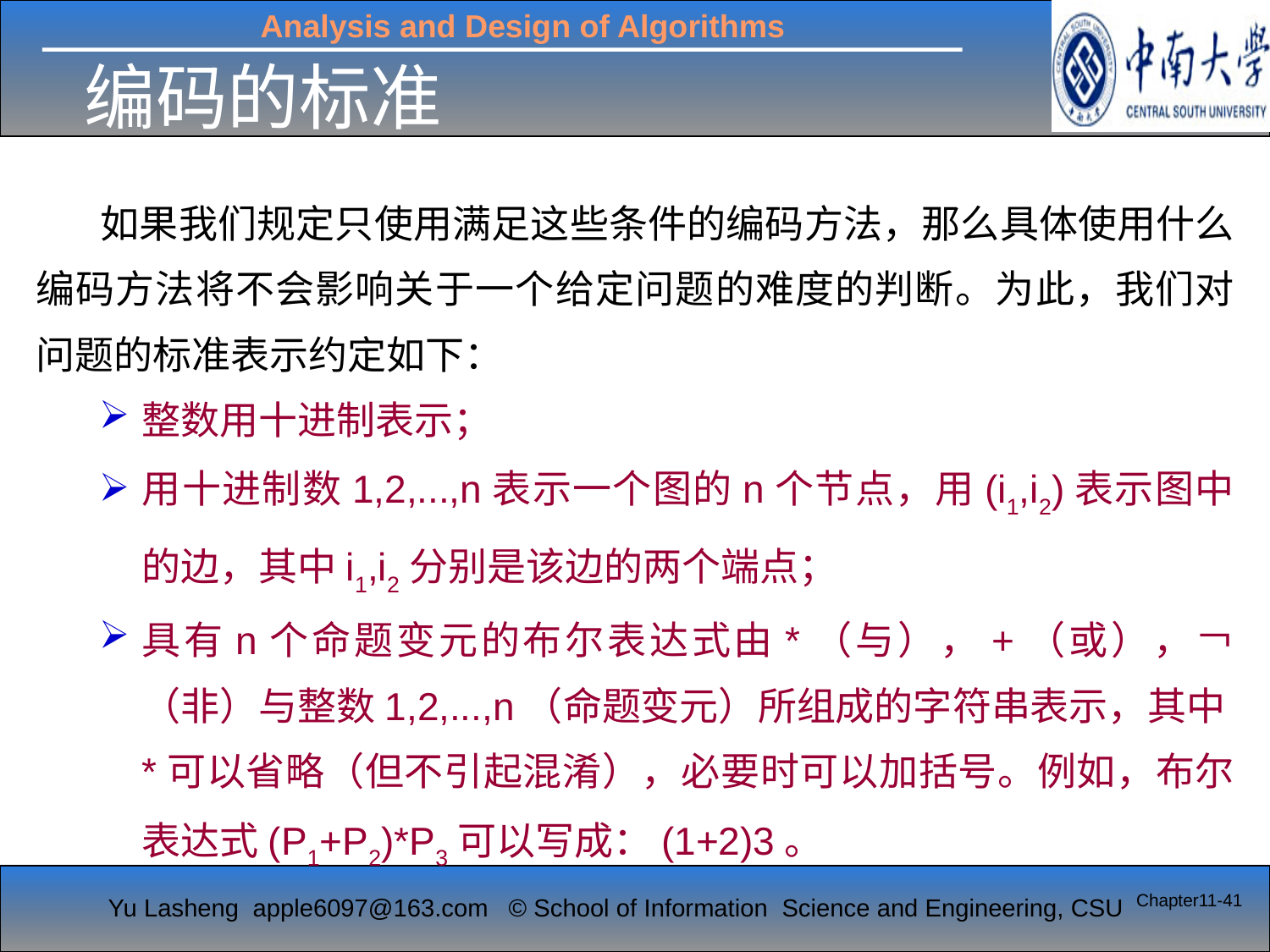

# 编码的标准
  如果我们规定只使用满足这些条件的编码方法，那么具体使用什么编码方法将不会影响关于一个给定问题的难度的判断。为此，我们对问题的标准表示约定如下：
整数用十进制表示；
用十进制数1,2,...,n表示一个图的n个节点，用(i1,i2)表示图中的边，其中i1,i2分别是该边的两个端点；
具有n个命题变元的布尔表达式由*（与），+（或），￢（非）与整数1,2,...,n（命题变元）所组成的字符串表示，其中*可以省略（但不引起混淆），必要时可以加括号。例如，布尔表达式(P1+P2)*P3可以写成：(1+2)3。
Chapter11-41